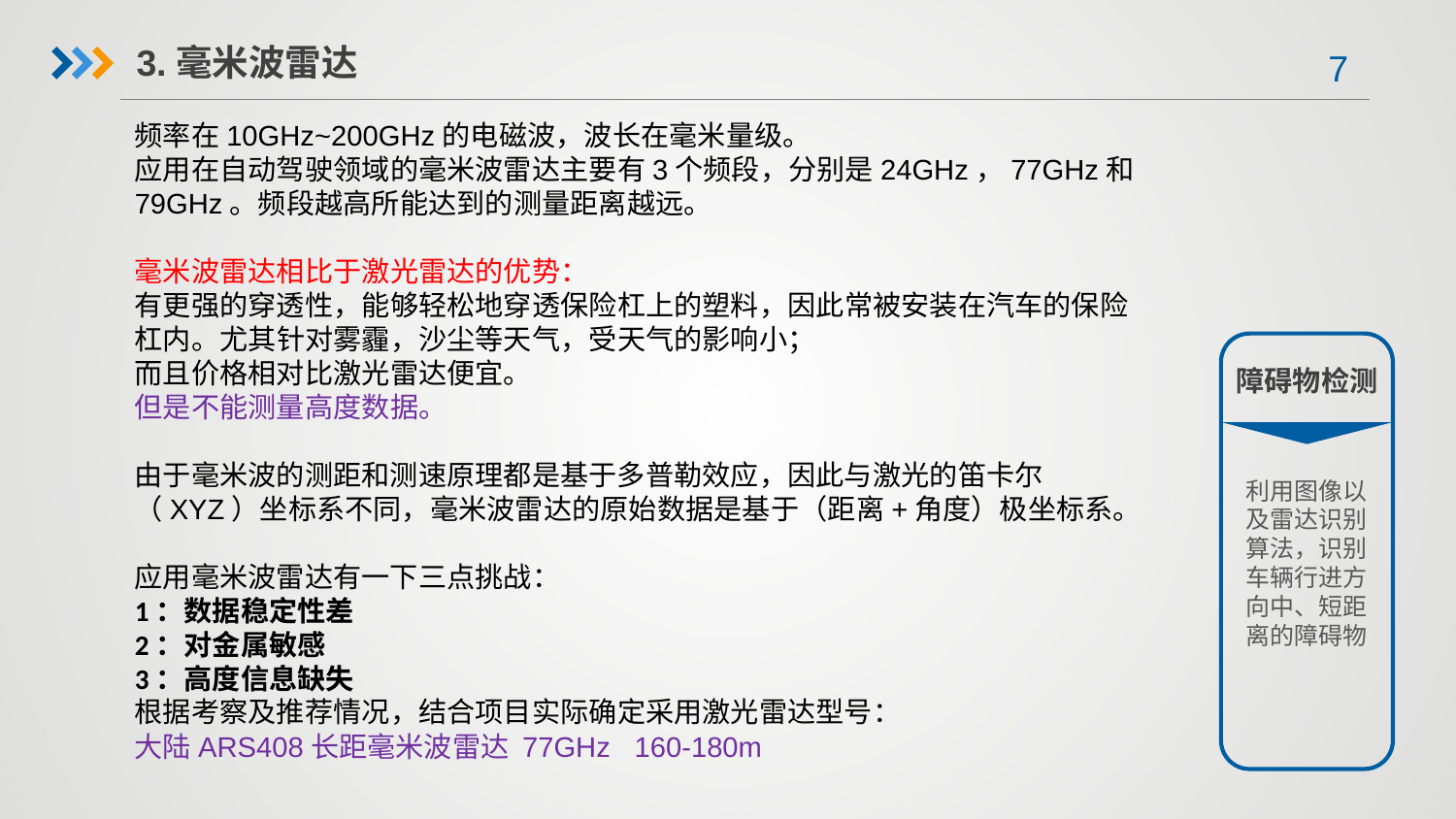

3.毫米波雷达
频率在10GHz~200GHz的电磁波，波长在毫米量级。
应用在自动驾驶领域的毫米波雷达主要有3个频段，分别是24GHz，77GHz和79GHz。频段越高所能达到的测量距离越远。

毫米波雷达相比于激光雷达的优势：
有更强的穿透性，能够轻松地穿透保险杠上的塑料，因此常被安装在汽车的保险杠内。尤其针对雾霾，沙尘等天气，受天气的影响小；
而且价格相对比激光雷达便宜。
但是不能测量高度数据。

由于毫米波的测距和测速原理都是基于多普勒效应，因此与激光的笛卡尔（XYZ）坐标系不同，毫米波雷达的原始数据是基于（距离+角度）极坐标系。

应用毫米波雷达有一下三点挑战：
1：数据稳定性差
2：对金属敏感
3：高度信息缺失
根据考察及推荐情况，结合项目实际确定采用激光雷达型号：
大陆ARS408长距毫米波雷达 77GHz   160-180m

障碍物检测

利用图像以及雷达识别算法，识别车辆行进方向中、短距离的障碍物